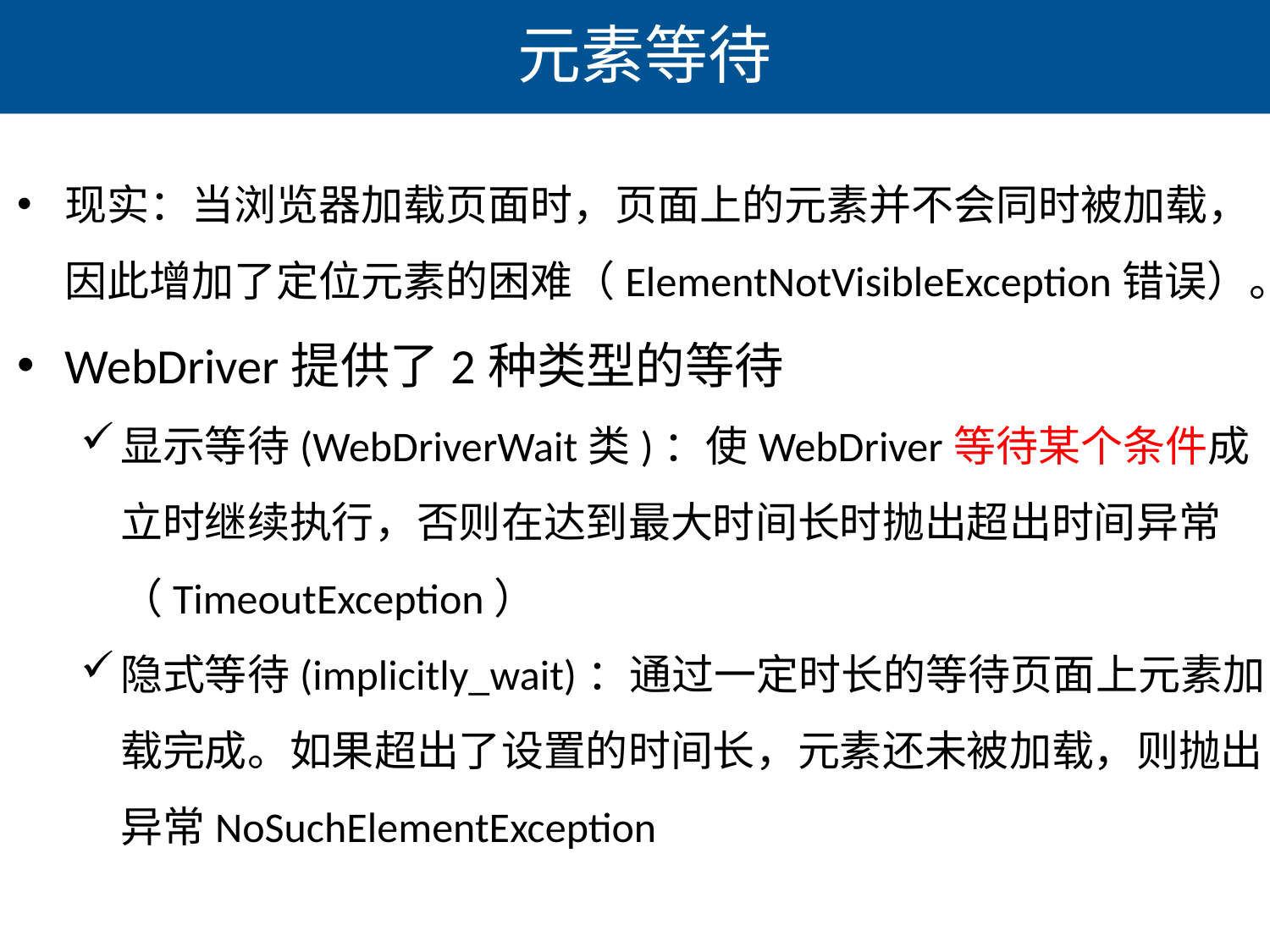

# 元素等待
现实：当浏览器加载页面时，页面上的元素并不会同时被加载，因此增加了定位元素的困难（ElementNotVisibleException错误）。
WebDriver提供了2种类型的等待
显示等待(WebDriverWait类)：使WebDriver等待某个条件成立时继续执行，否则在达到最大时间长时抛出超出时间异常（TimeoutException）
隐式等待(implicitly_wait)：通过一定时长的等待页面上元素加载完成。如果超出了设置的时间长，元素还未被加载，则抛出异常NoSuchElementException